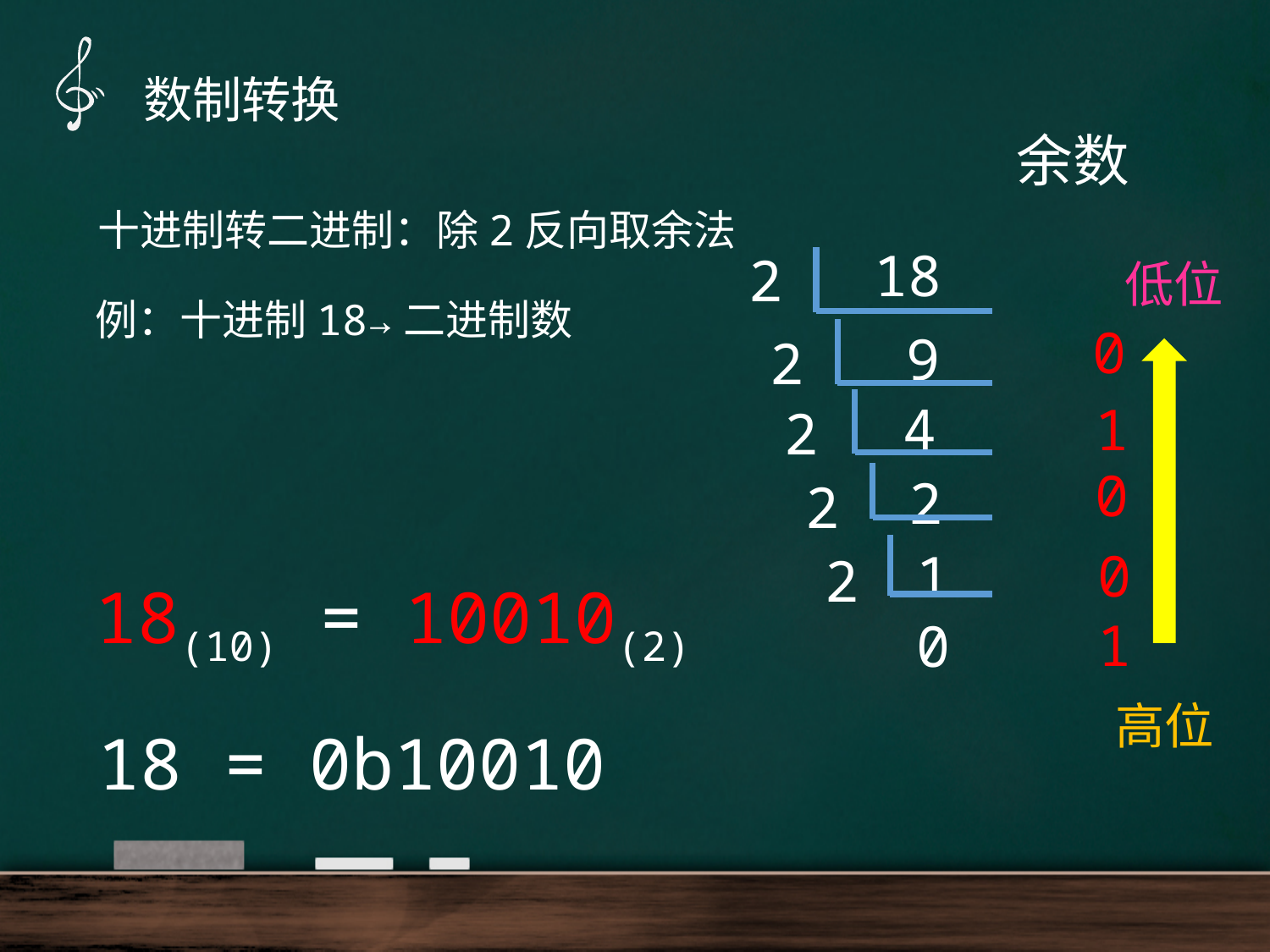

数制转换
余数
十进制转二进制：除2反向取余法
18
2
低位
例：十进制18→二进制数
0
 9
2

 4
1
2
0
 2
2
0
 1
2
18(10) = 10010(2)
1
 0
高位
18 = 0b10010